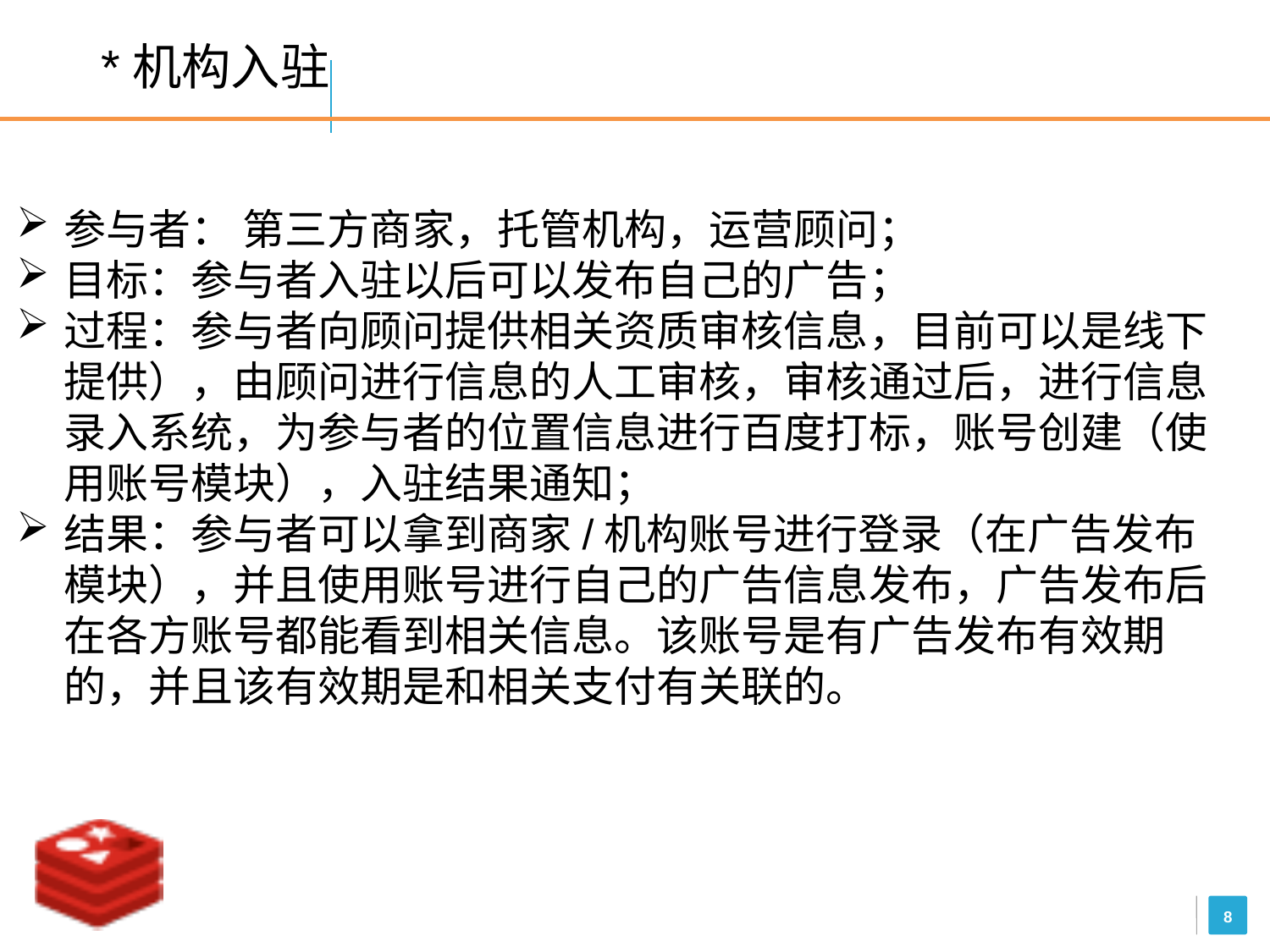

# *机构入驻
参与者： 第三方商家，托管机构，运营顾问；
目标：参与者入驻以后可以发布自己的广告；
过程：参与者向顾问提供相关资质审核信息，目前可以是线下提供），由顾问进行信息的人工审核，审核通过后，进行信息录入系统，为参与者的位置信息进行百度打标，账号创建（使用账号模块），入驻结果通知；
结果：参与者可以拿到商家/机构账号进行登录（在广告发布模块），并且使用账号进行自己的广告信息发布，广告发布后在各方账号都能看到相关信息。该账号是有广告发布有效期的，并且该有效期是和相关支付有关联的。